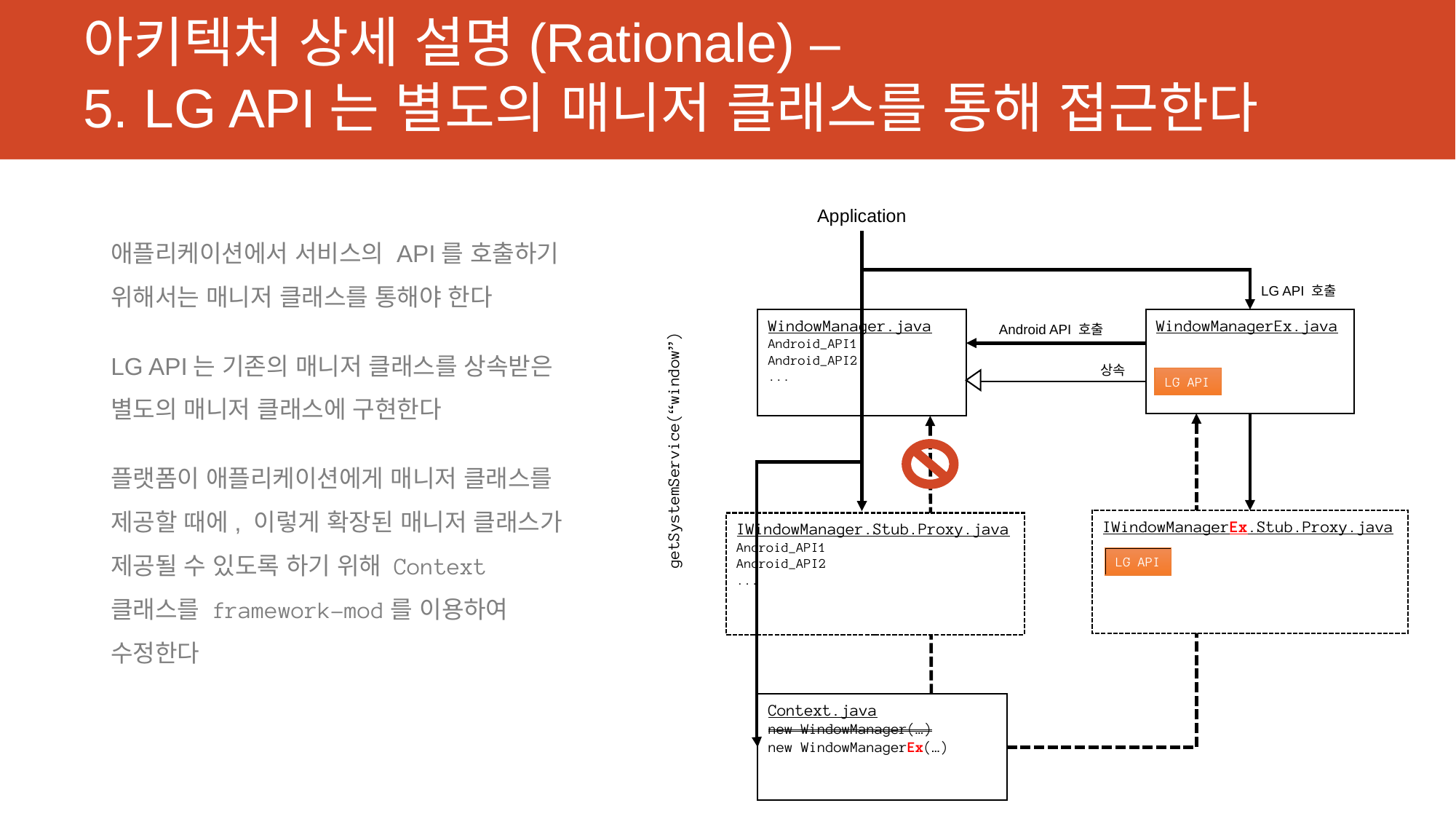

# 아키텍처 상세 설명(Rationale) – 5. LG API는 별도의 매니저 클래스를 통해 접근한다
Application
애플리케이션에서 서비스의 API를 호출하기 위해서는 매니저 클래스를 통해야 한다
LG API는 기존의 매니저 클래스를 상속받은 별도의 매니저 클래스에 구현한다
플랫폼이 애플리케이션에게 매니저 클래스를 제공할 때에, 이렇게 확장된 매니저 클래스가 제공될 수 있도록 하기 위해 Context 클래스를 framework-mod를 이용하여 수정한다
LG API 호출
WindowManager.java
Android_API1
Android_API2
...
WindowManagerEx.java
Android API 호출
상속
LG API

getSystemService(“window”)

IWindowManagerEx.Stub.Proxy.java
IWindowManager.Stub.Proxy.java
Android_API1
Android_API2
...
LG API
LG API
Context.java
new WindowManager(…)
new WindowManagerEx(…)